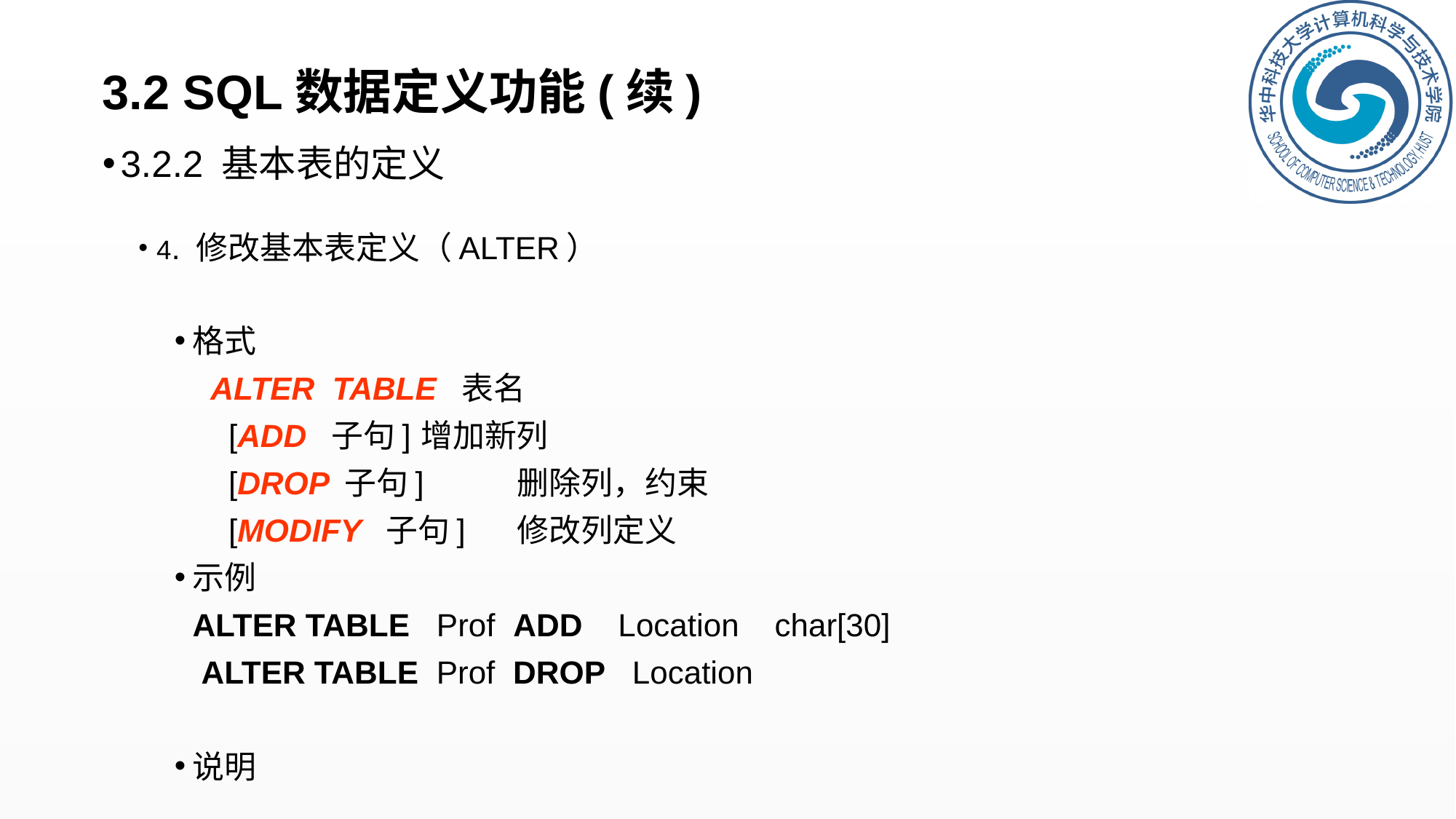

# 3.2 SQL数据定义功能(续)
3.2.2 基本表的定义

4. 修改基本表定义（ALTER）

格式
ALTER  TABLE  表名
			[ADD  子句]		增加新列
			[DROP 子句]		删除列，约束
			[MODIFY  子句]		修改列定义
示例
	ALTER TABLE   Prof  ADD    Location    char[30]
   ALTER TABLE  Prof  DROP   Location

说明